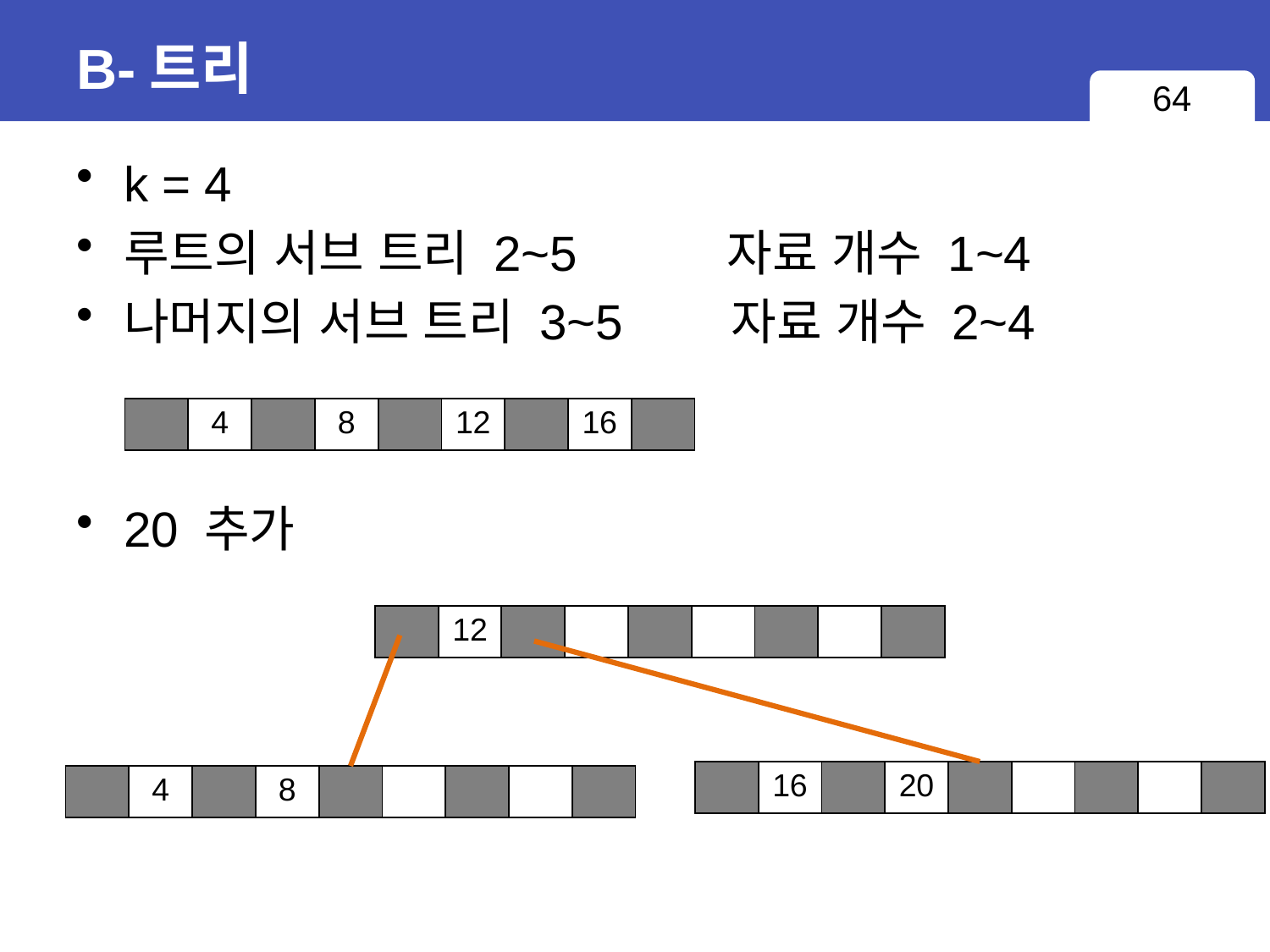

# B-트리
64
k = 4
루트의 서브 트리 2~5          자료 개수 1~4
나머지의 서브 트리 3~5       자료 개수 2~4

20 추가
|  | 4 |  | 8 |  | 12 |  | 16 |  |
| --- | --- | --- | --- | --- | --- | --- | --- | --- |
|  | 12 |  |  |  |  |  |  |  |
| --- | --- | --- | --- | --- | --- | --- | --- | --- |
|  | 16 |  | 20 |  |  |  |  |  |
| --- | --- | --- | --- | --- | --- | --- | --- | --- |
|  | 4 |  | 8 |  |  |  |  |  |
| --- | --- | --- | --- | --- | --- | --- | --- | --- |